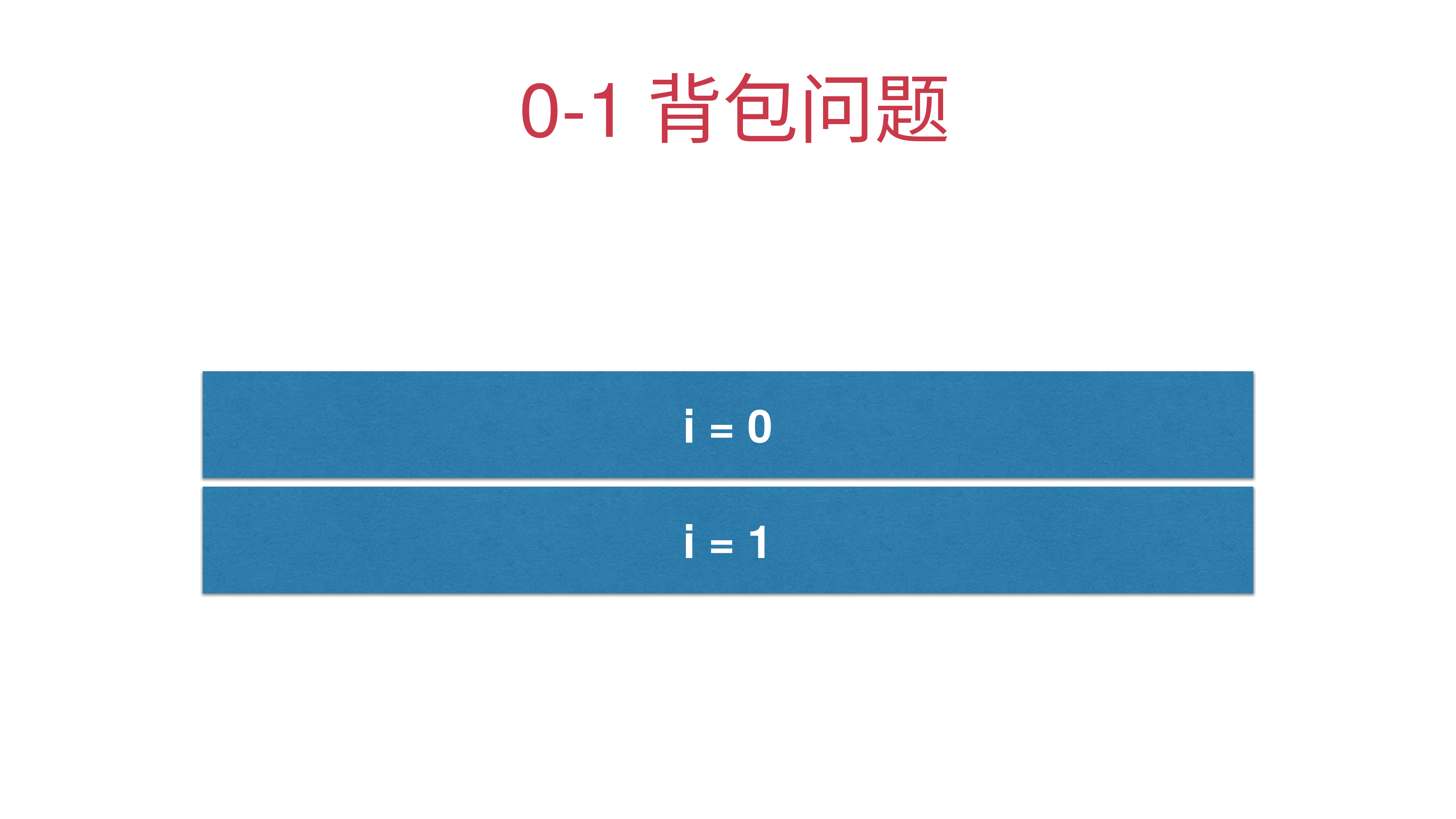

# 0-1背包问题
i = 0
i = 1